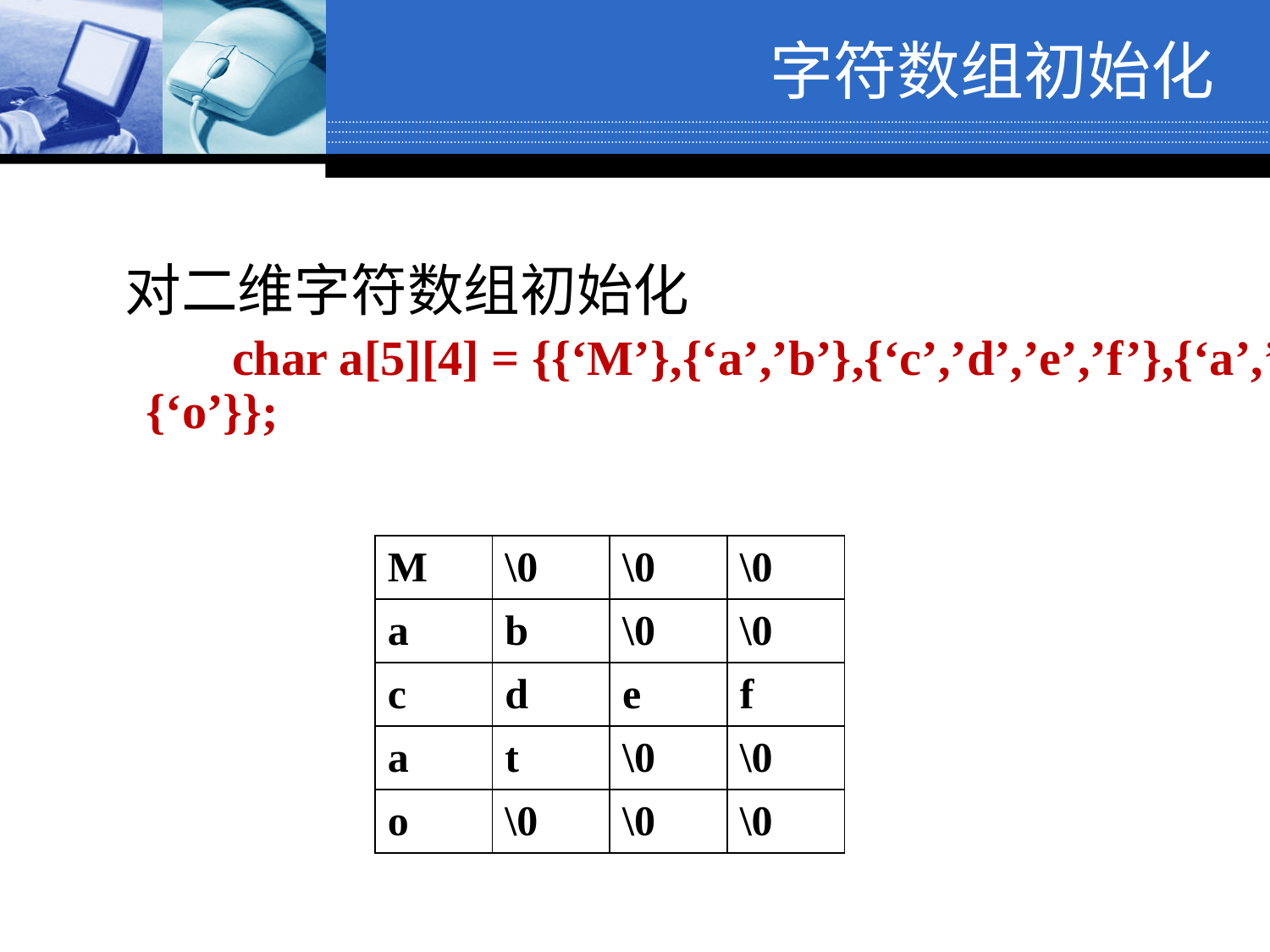

# 字符数组初始化
 对二维字符数组初始化
	       char a[5][4] = {{‘M’},{‘a’,’b’},{‘c’,’d’,’e’,’f’},{‘a’,’t’},{‘o’}};

| M | \0 | \0 | \0 |
| --- | --- | --- | --- |
| a | b | \0 | \0 |
| c | d | e | f |
| a | t | \0 | \0 |
| o | \0 | \0 | \0 |